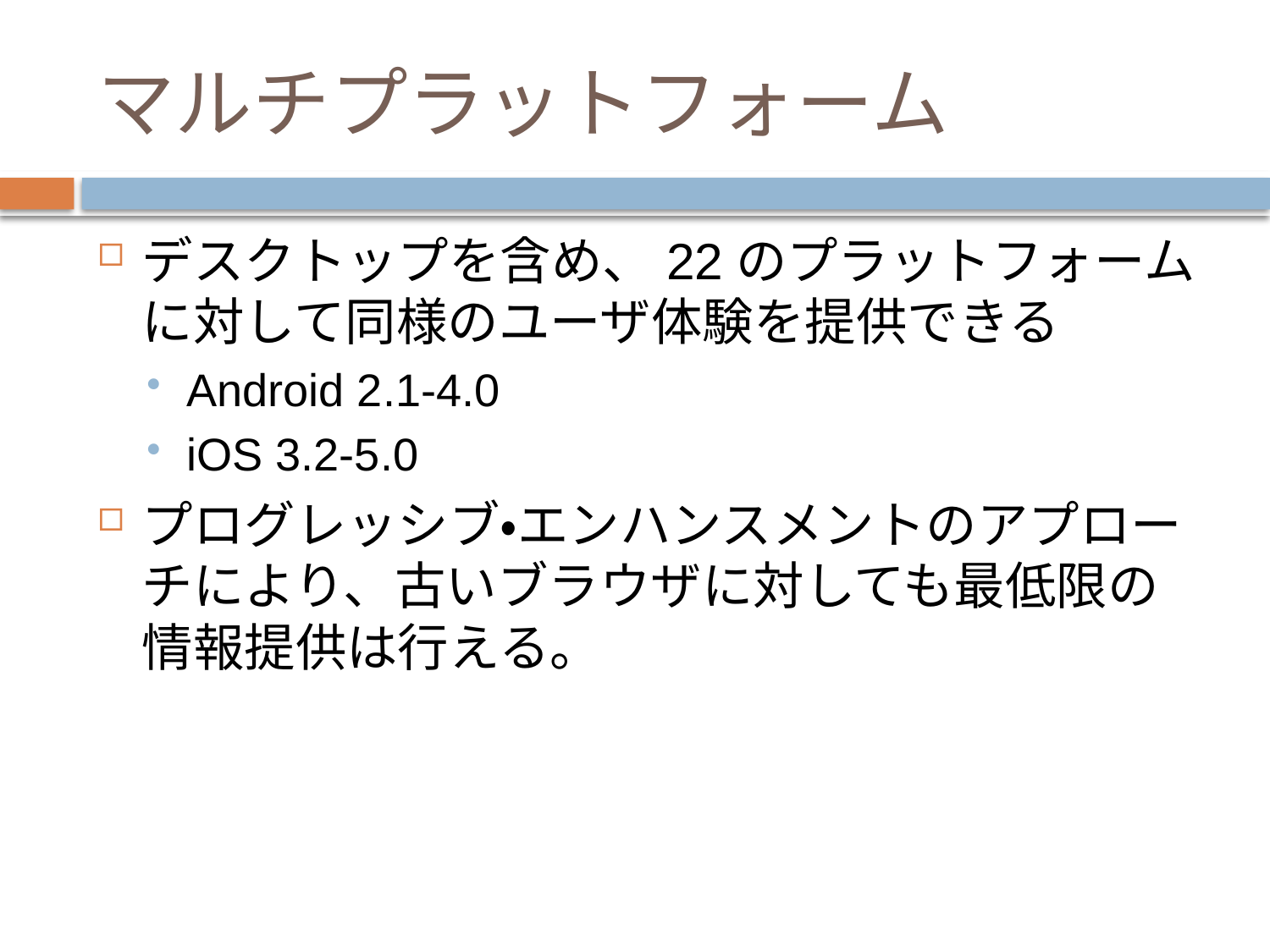

# マルチプラットフォーム
デスクトップを含め、22のプラットフォームに対して同様のユーザ体験を提供できる
Android 2.1-4.0
iOS 3.2-5.0
プログレッシブ・エンハンスメントのアプローチにより、古いブラウザに対しても最低限の情報提供は行える。